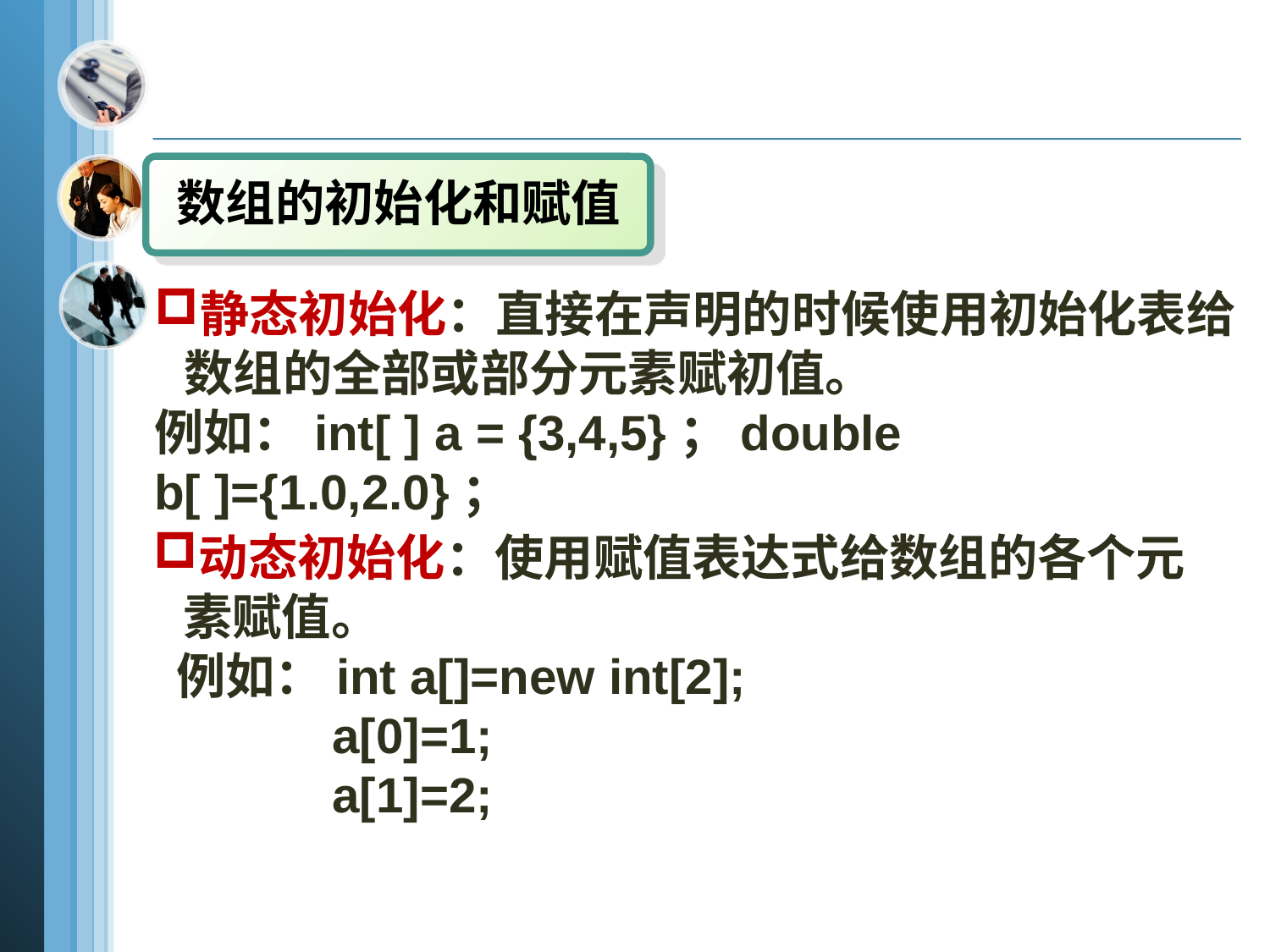

数组的初始化和赋值
静态初始化：直接在声明的时候使用初始化表给数组的全部或部分元素赋初值。
例如：int[ ] a = {3,4,5}；double b[ ]={1.0,2.0}；
动态初始化：使用赋值表达式给数组的各个元素赋值。
 例如：int a[]=new int[2];
             a[0]=1;
             a[1]=2;